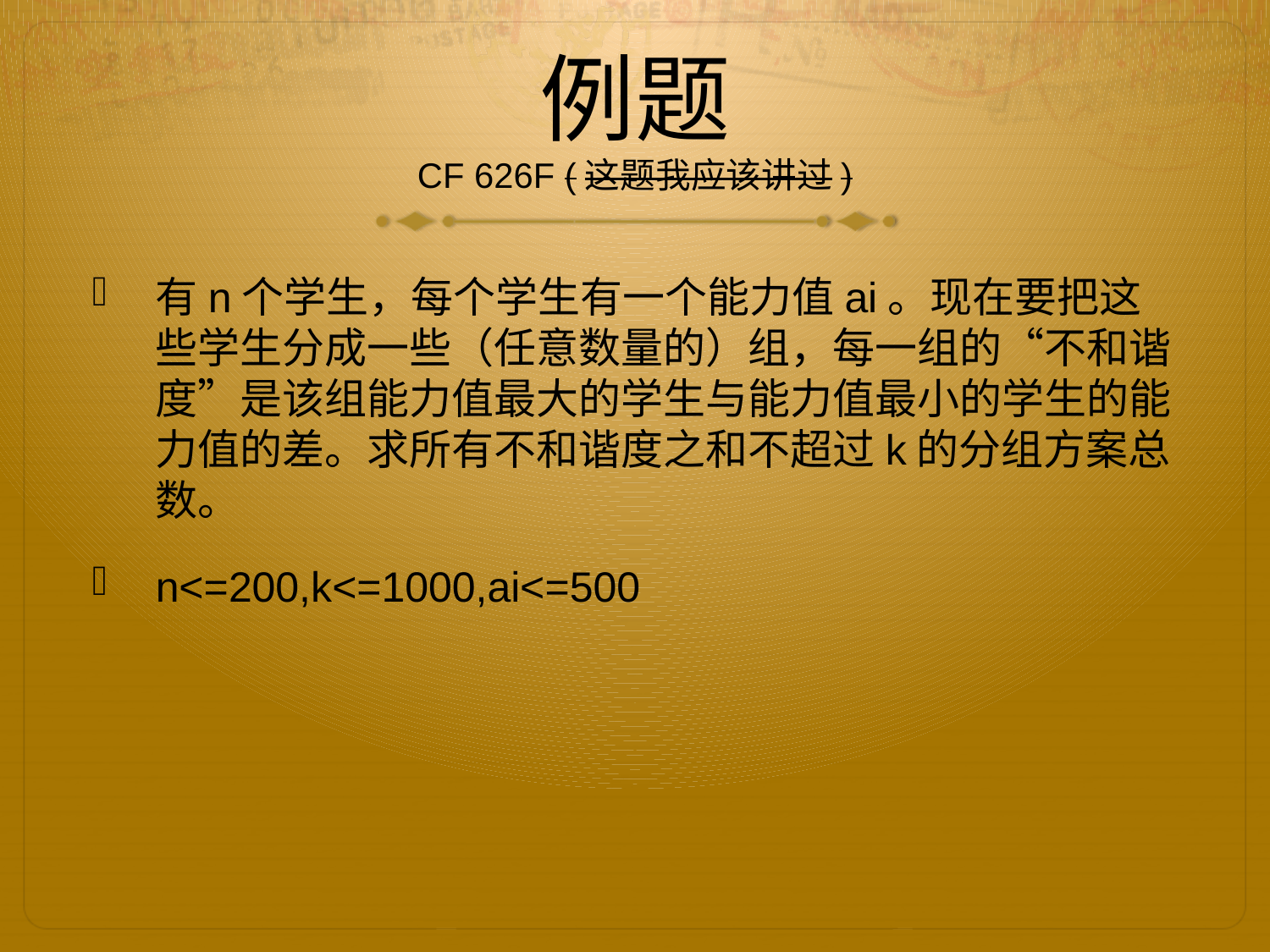

# 例题 CF 626F (这题我应该讲过)
有n个学生，每个学生有一个能力值ai。现在要把这些学生分成一些（任意数量的）组，每一组的“不和谐度”是该组能力值最大的学生与能力值最小的学生的能力值的差。求所有不和谐度之和不超过k的分组方案总数。
n<=200,k<=1000,ai<=500